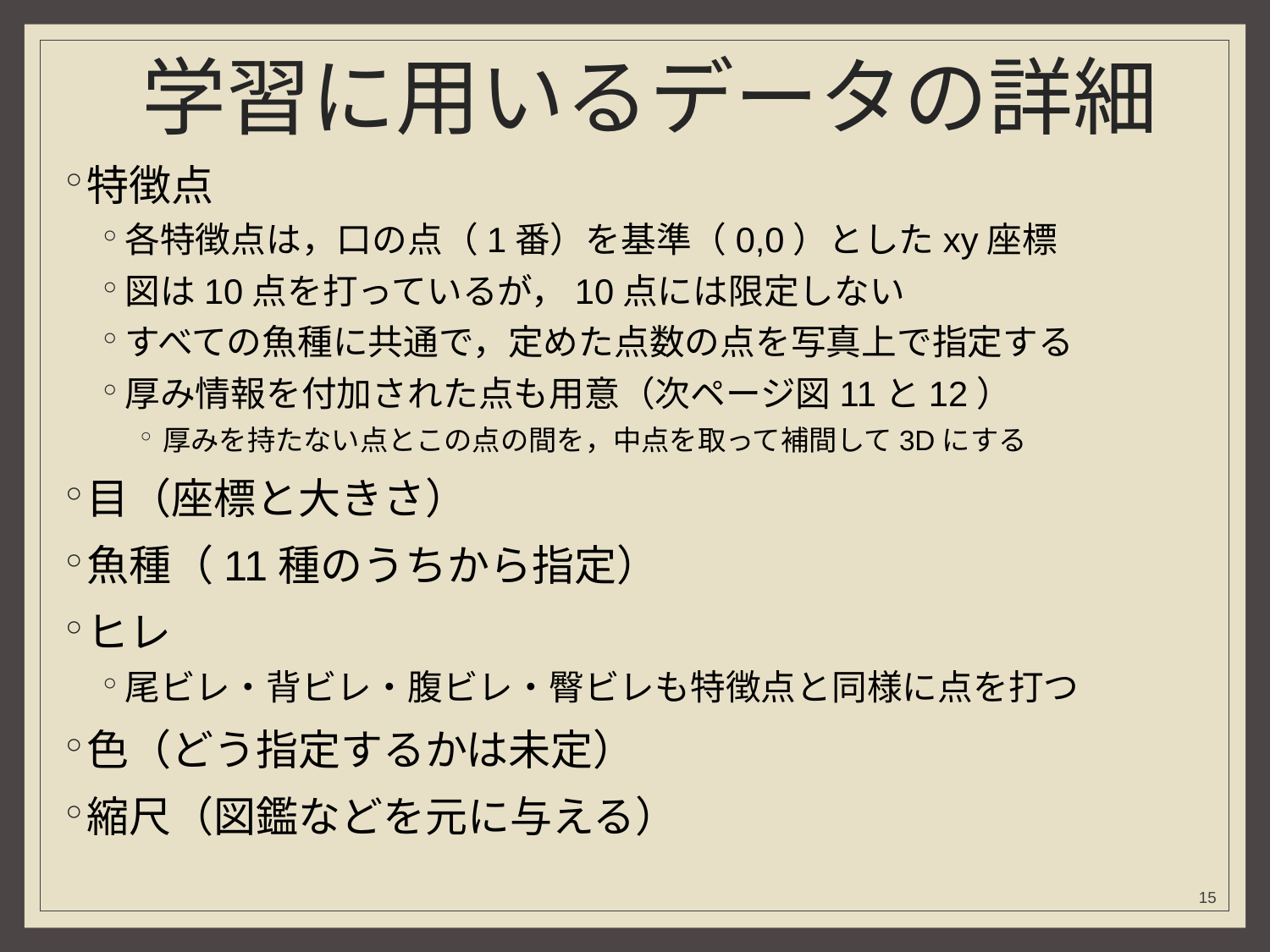

# 学習に用いるデータの詳細
特徴点
各特徴点は，口の点（1番）を基準（0,0）としたxy座標
図は10点を打っているが，10点には限定しない
すべての魚種に共通で，定めた点数の点を写真上で指定する
厚み情報を付加された点も用意（次ページ図11と12）
厚みを持たない点とこの点の間を，中点を取って補間して3Dにする
目（座標と大きさ）
魚種（11種のうちから指定）
ヒレ
尾ビレ・背ビレ・腹ビレ・臀ビレも特徴点と同様に点を打つ
色（どう指定するかは未定）
縮尺（図鑑などを元に与える）
15